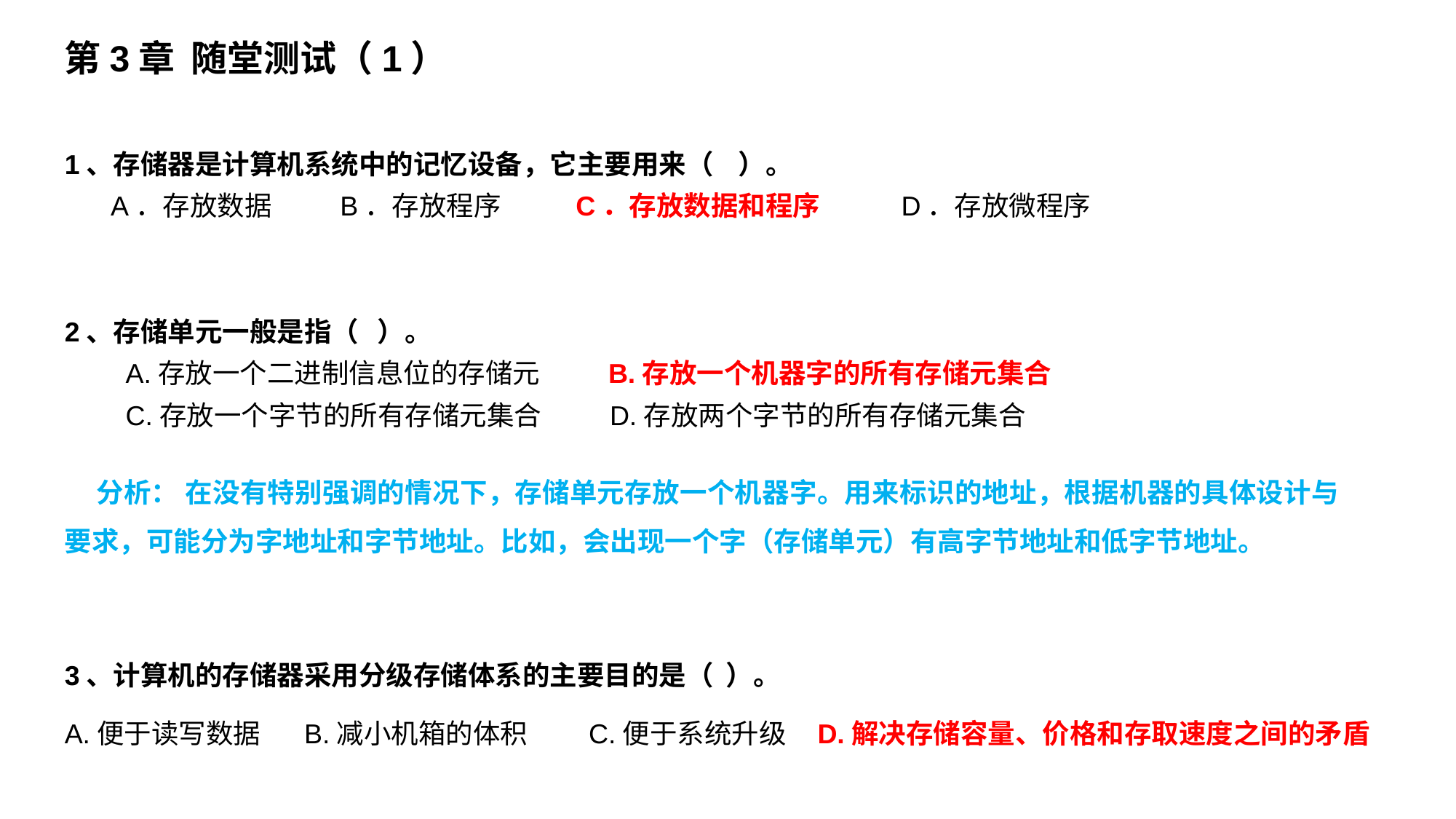

第3章  随堂测试（1）
1、存储器是计算机系统中的记忆设备，它主要用来（    ）。
　  A．存放数据          B．存放程序           C．存放数据和程序            D．存放微程序
2、存储单元一般是指（   ）。
　　A.存放一个二进制信息位的存储元          B.存放一个机器字的所有存储元集合
　　C.存放一个字节的所有存储元集合          D.存放两个字节的所有存储元集合
分析： 在没有特别强调的情况下，存储单元存放一个机器字。用来标识的地址，根据机器的具体设计与要求，可能分为字地址和字节地址。比如，会出现一个字（存储单元）有高字节地址和低字节地址。
3、计算机的存储器采用分级存储体系的主要目的是（  ）。
A.便于读写数据      B.减小机箱的体积　　C.便于系统升级    D.解决存储容量、价格和存取速度之间的矛盾